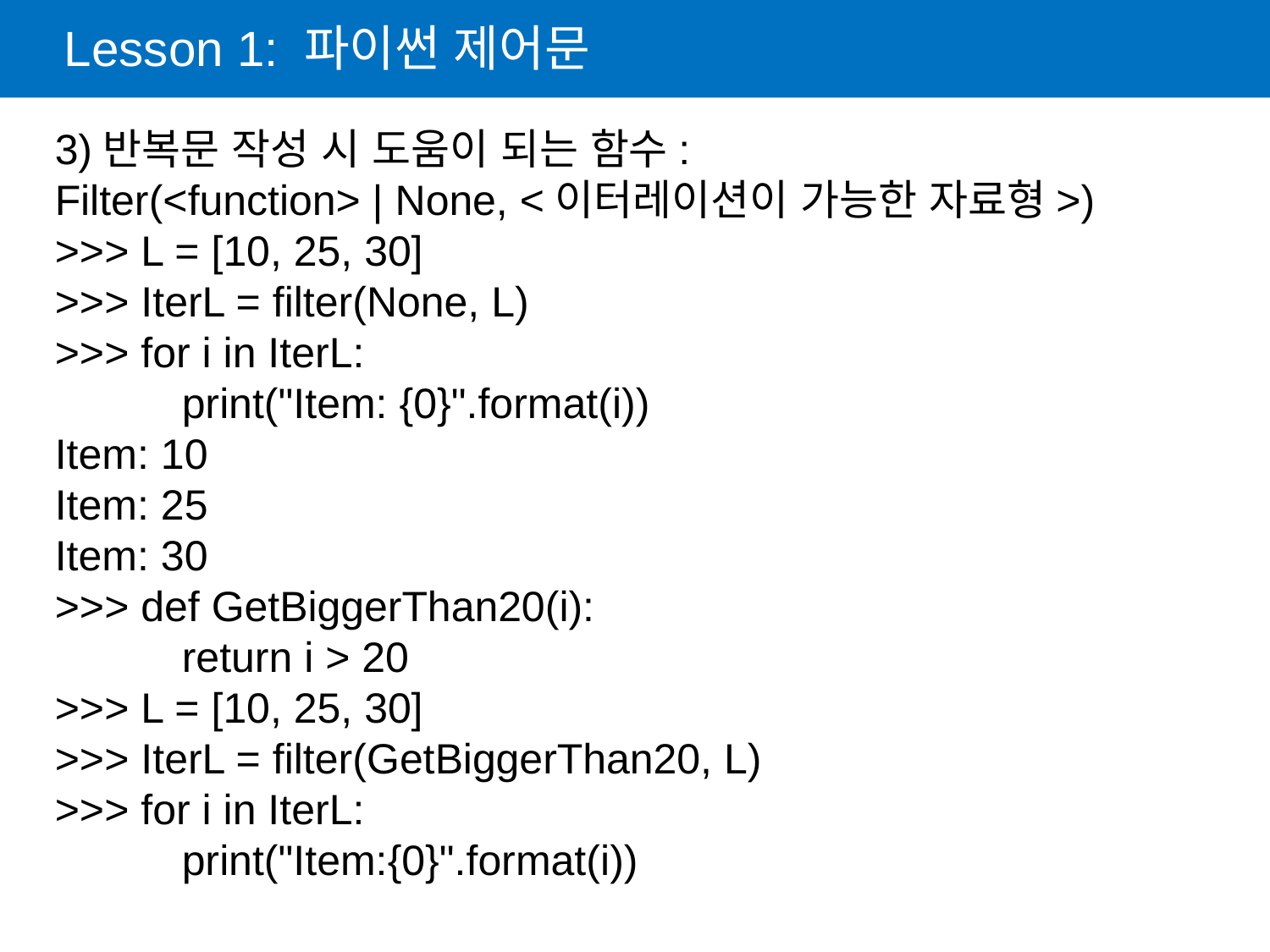

# Lesson 1: 파이썬 제어문
3)반복문 작성 시 도움이 되는 함수:
Filter(<function> | None, <이터레이션이 가능한 자료형>)
>>> L = [10, 25, 30]
>>> IterL = filter(None, L)
>>> for i in IterL:
	print("Item: {0}".format(i))
Item: 10
Item: 25
Item: 30
>>> def GetBiggerThan20(i):
	return i > 20
>>> L = [10, 25, 30]
>>> IterL = filter(GetBiggerThan20, L)
>>> for i in IterL:
	print("Item:{0}".format(i))